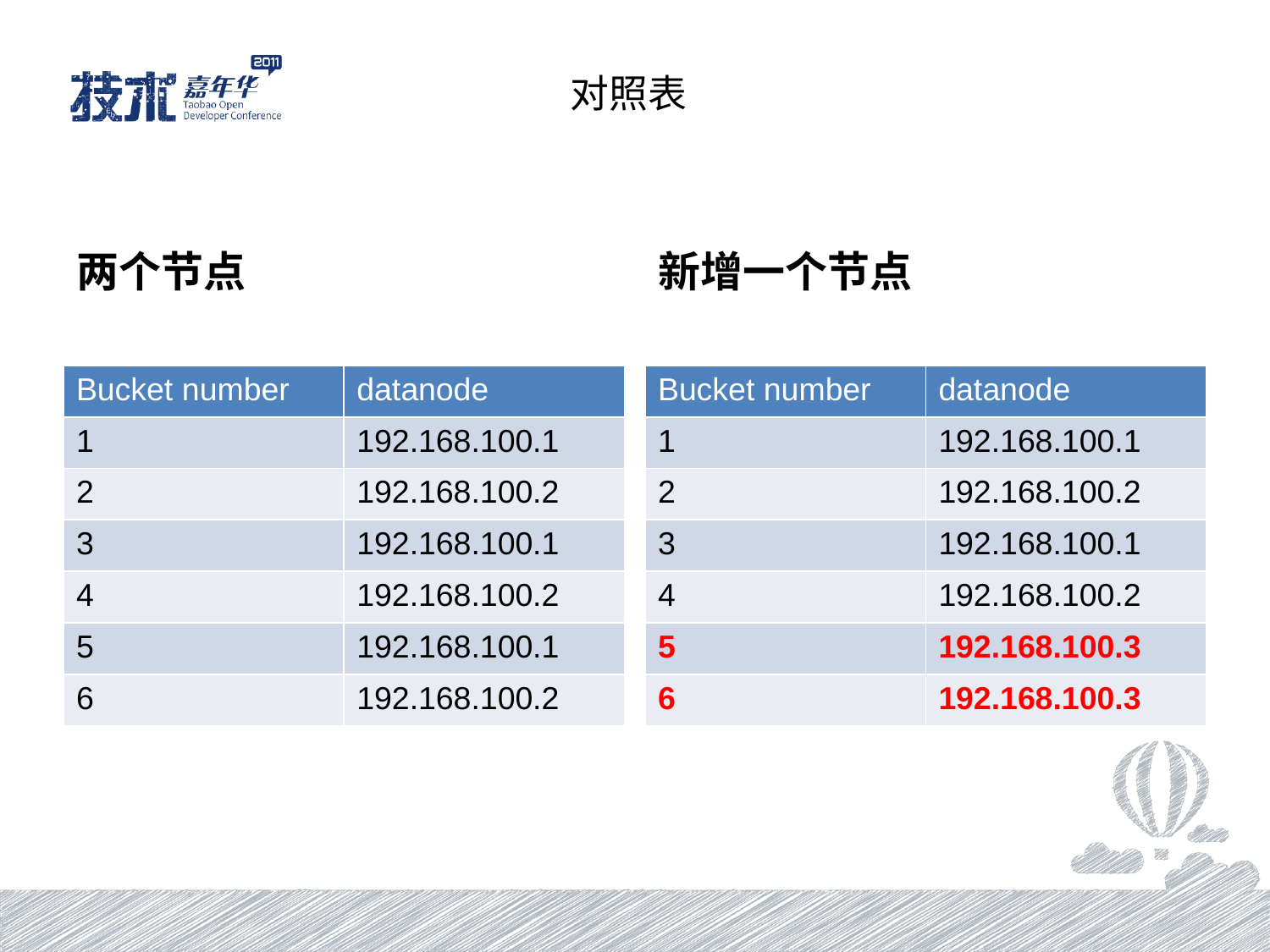

# 对照表
两个节点
新增一个节点
| Bucket number | datanode |
| --- | --- |
| 1 | 192.168.100.1 |
| 2 | 192.168.100.2 |
| 3 | 192.168.100.1 |
| 4 | 192.168.100.2 |
| 5 | 192.168.100.1 |
| 6 | 192.168.100.2 |
| Bucket number | datanode |
| --- | --- |
| 1 | 192.168.100.1 |
| 2 | 192.168.100.2 |
| 3 | 192.168.100.1 |
| 4 | 192.168.100.2 |
| 5 | 192.168.100.3 |
| 6 | 192.168.100.3 |